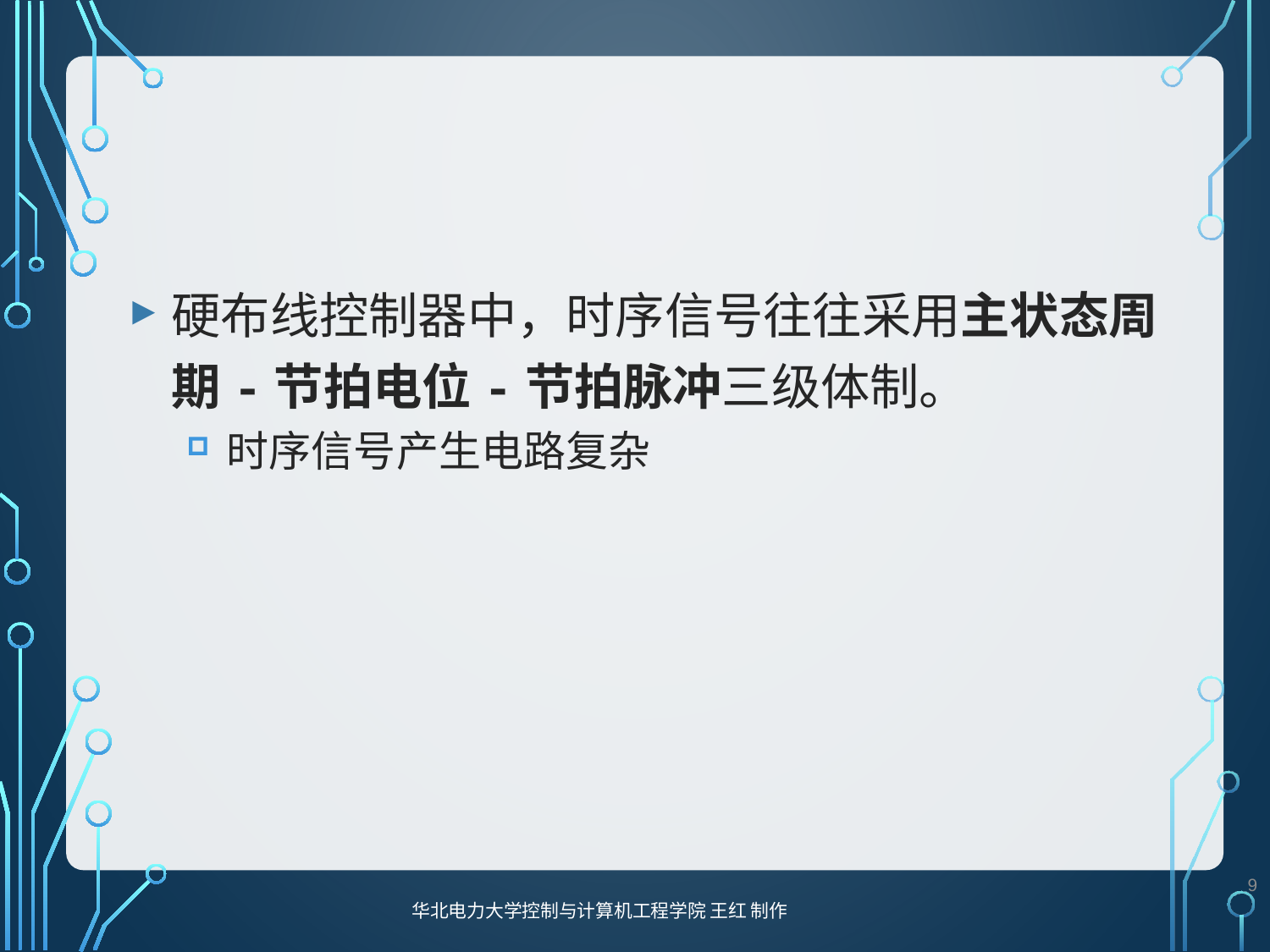

#
硬布线控制器中，时序信号往往采用主状态周期-节拍电位-节拍脉冲三级体制。
时序信号产生电路复杂

9
华北电力大学控制与计算机工程学院 王红 制作